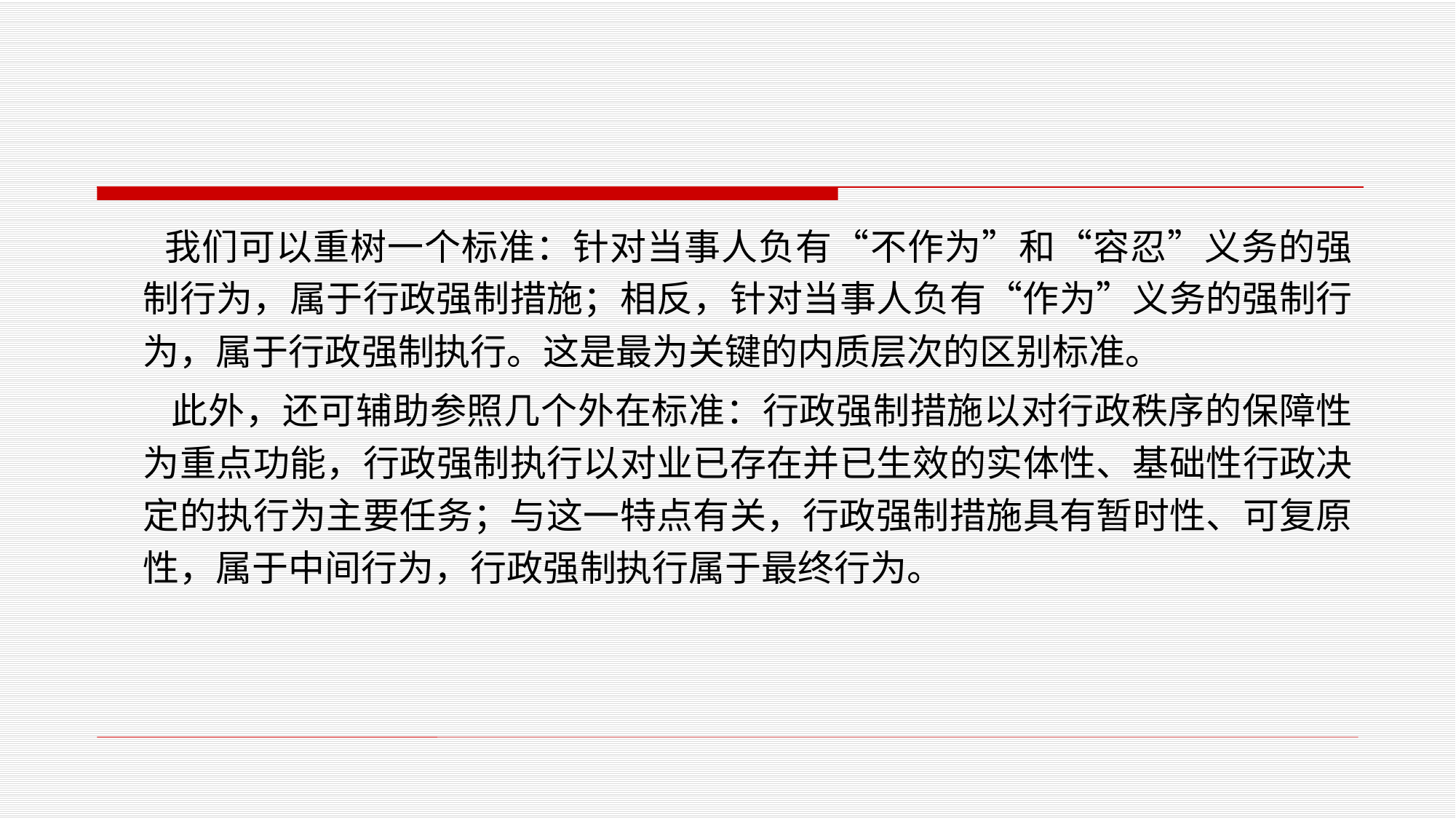

#
      我们可以重树一个标准：针对当事人负有“不作为”和“容忍”义务的强制行为，属于行政强制措施；相反，针对当事人负有“作为”义务的强制行为，属于行政强制执行。这是最为关键的内质层次的区别标准。
       此外，还可辅助参照几个外在标准：行政强制措施以对行政秩序的保障性为重点功能，行政强制执行以对业已存在并已生效的实体性、基础性行政决定的执行为主要任务；与这一特点有关，行政强制措施具有暂时性、可复原性，属于中间行为，行政强制执行属于最终行为。